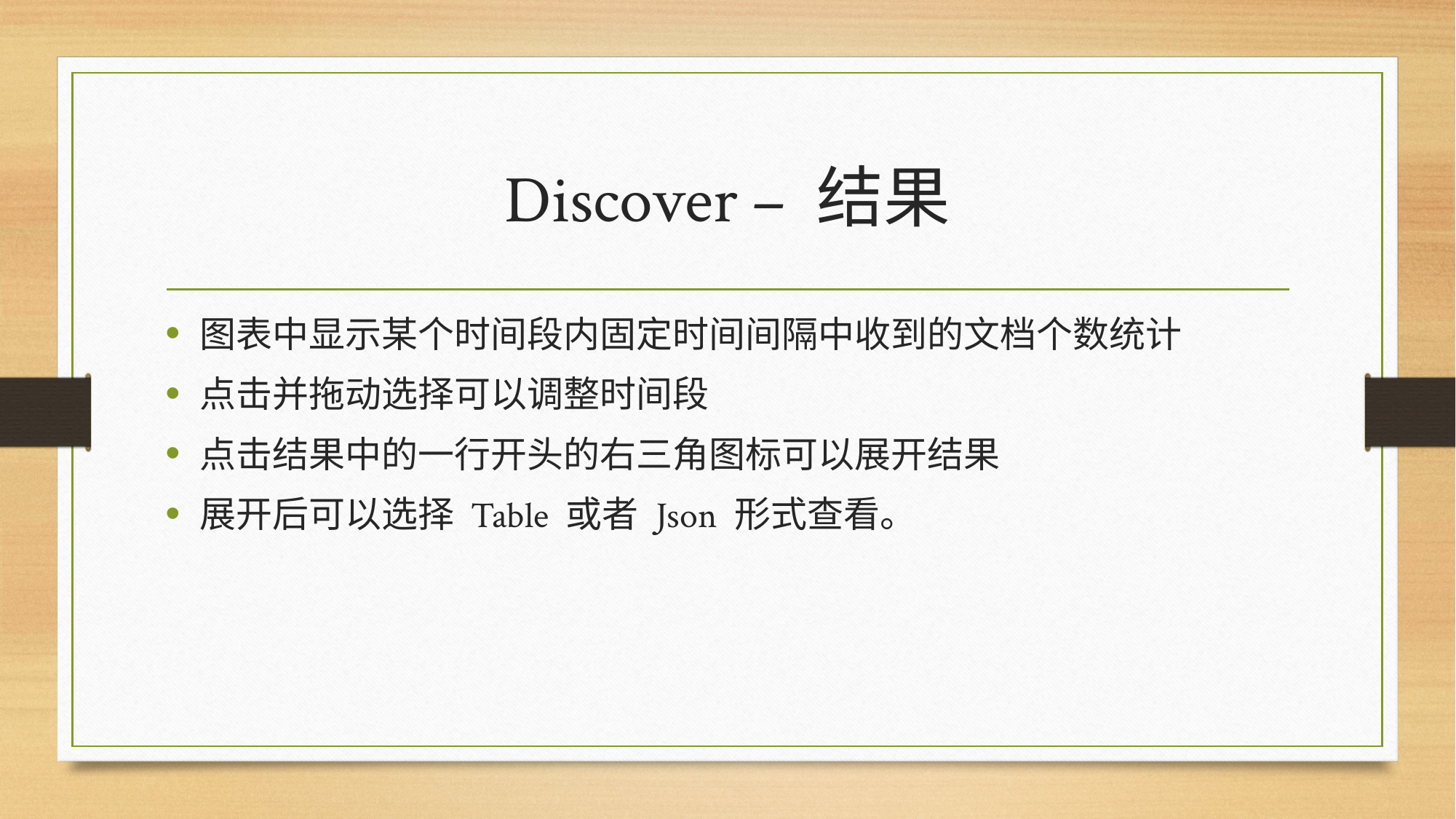

# Discover – 结果
图表中显示某个时间段内固定时间间隔中收到的文档个数统计
点击并拖动选择可以调整时间段
点击结果中的一行开头的右三角图标可以展开结果
展开后可以选择 Table 或者 Json 形式查看。